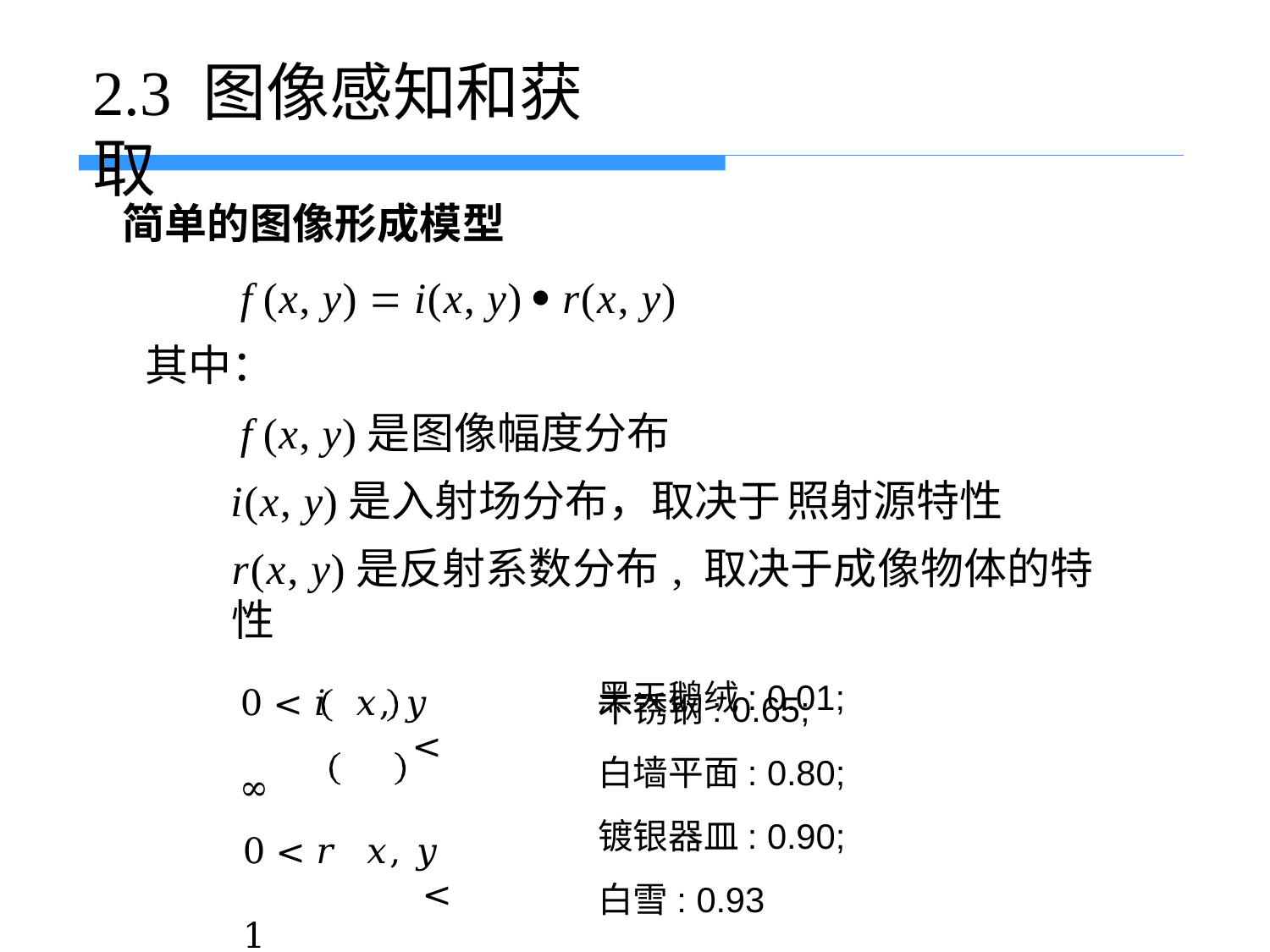

# 2.3 图像感知和获取
简单的图像形成模型
f (x, y) = i(x, y) • r(x, y)
其中：
f (x, y)是图像幅度分布
i(x, y)是入射场分布，取决于照射源特性
r(x, y)是反射系数分布, 取决于成像物体的特性
黑天鹅绒: 0.01;
0 < 𝑖  𝑥, 𝑦	< ∞
0 < 𝑟  𝑥, 𝑦	< 1
不锈钢: 0.65;
白墙平面: 0.80;
镀银器皿: 0.90;
白雪: 0.93